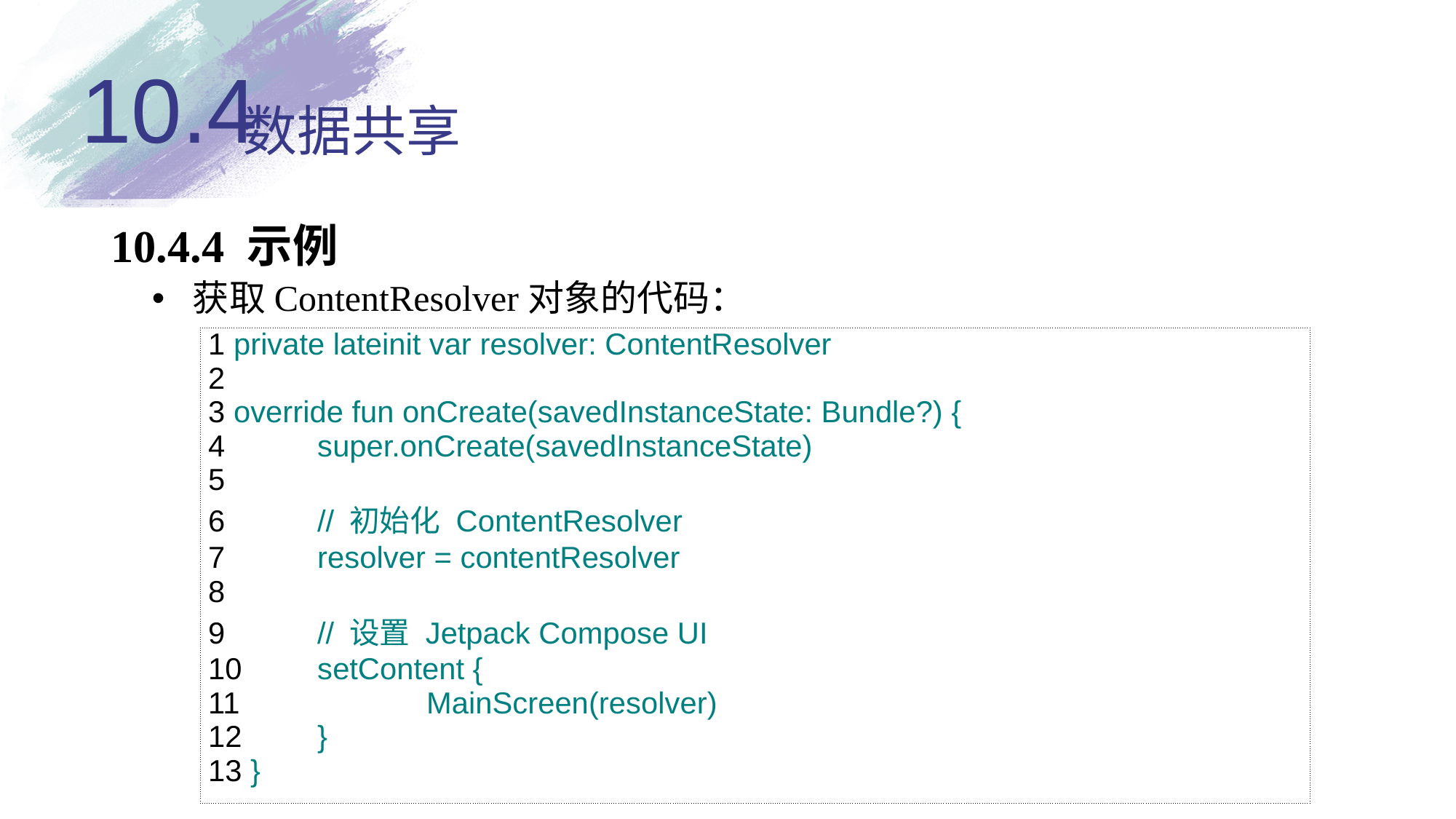

10.4
# 数据共享
10.4.4 示例
获取ContentResolver对象的代码：

| 1 private lateinit var resolver: ContentResolver 2  3 override fun onCreate(savedInstanceState: Bundle?) { 4  super.onCreate(savedInstanceState) 5  6  // 初始化 ContentResolver 7  resolver = contentResolver 8  9  // 设置 Jetpack Compose UI 10  setContent { 11  MainScreen(resolver) 12  } 13 } |
| --- |